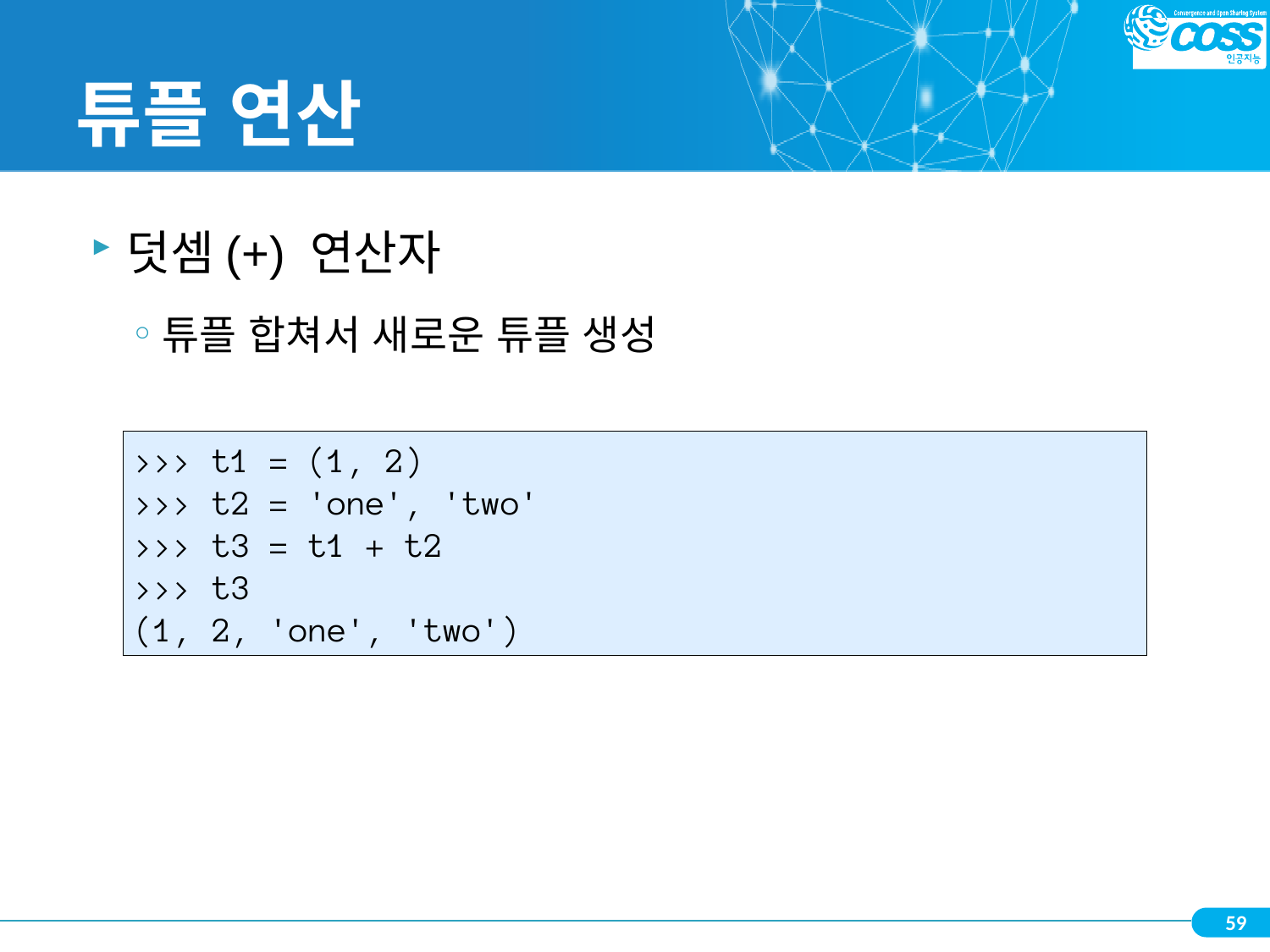

# 튜플 연산
덧셈(+) 연산자
튜플 합쳐서 새로운 튜플 생성
>>> t1 = (1, 2)
>>> t2 = 'one', 'two'
>>> t3 = t1 + t2
>>> t3
(1, 2, 'one', 'two')